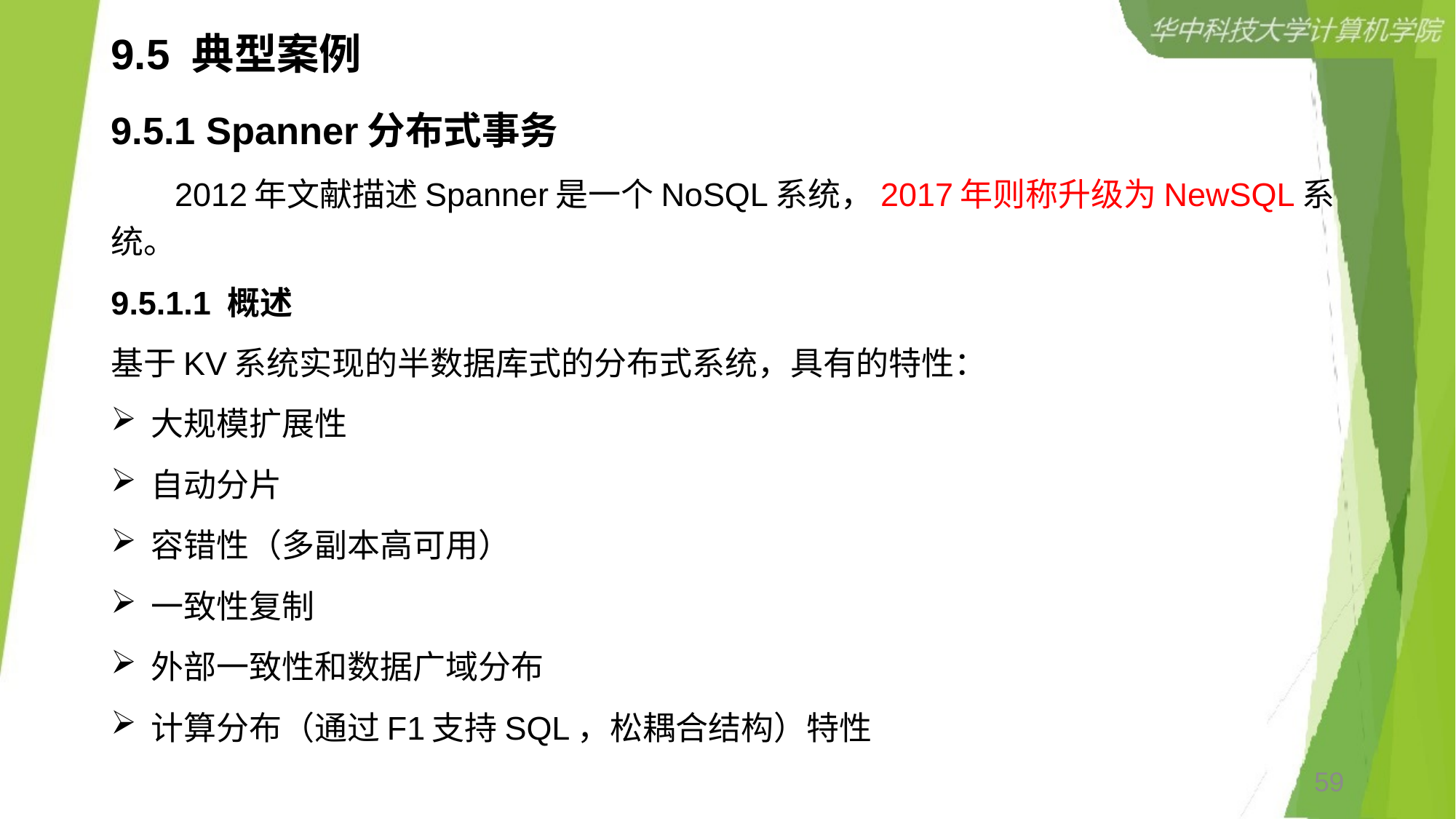

# 9.5 典型案例
9.5.1 Spanner分布式事务
       2012年文献描述Spanner是一个NoSQL系统，2017年则称升级为NewSQL系统。
9.5.1.1 概述
基于KV系统实现的半数据库式的分布式系统，具有的特性：
大规模扩展性
自动分片
容错性（多副本高可用）
一致性复制
外部一致性和数据广域分布
计算分布（通过F1支持SQL，松耦合结构）特性

59